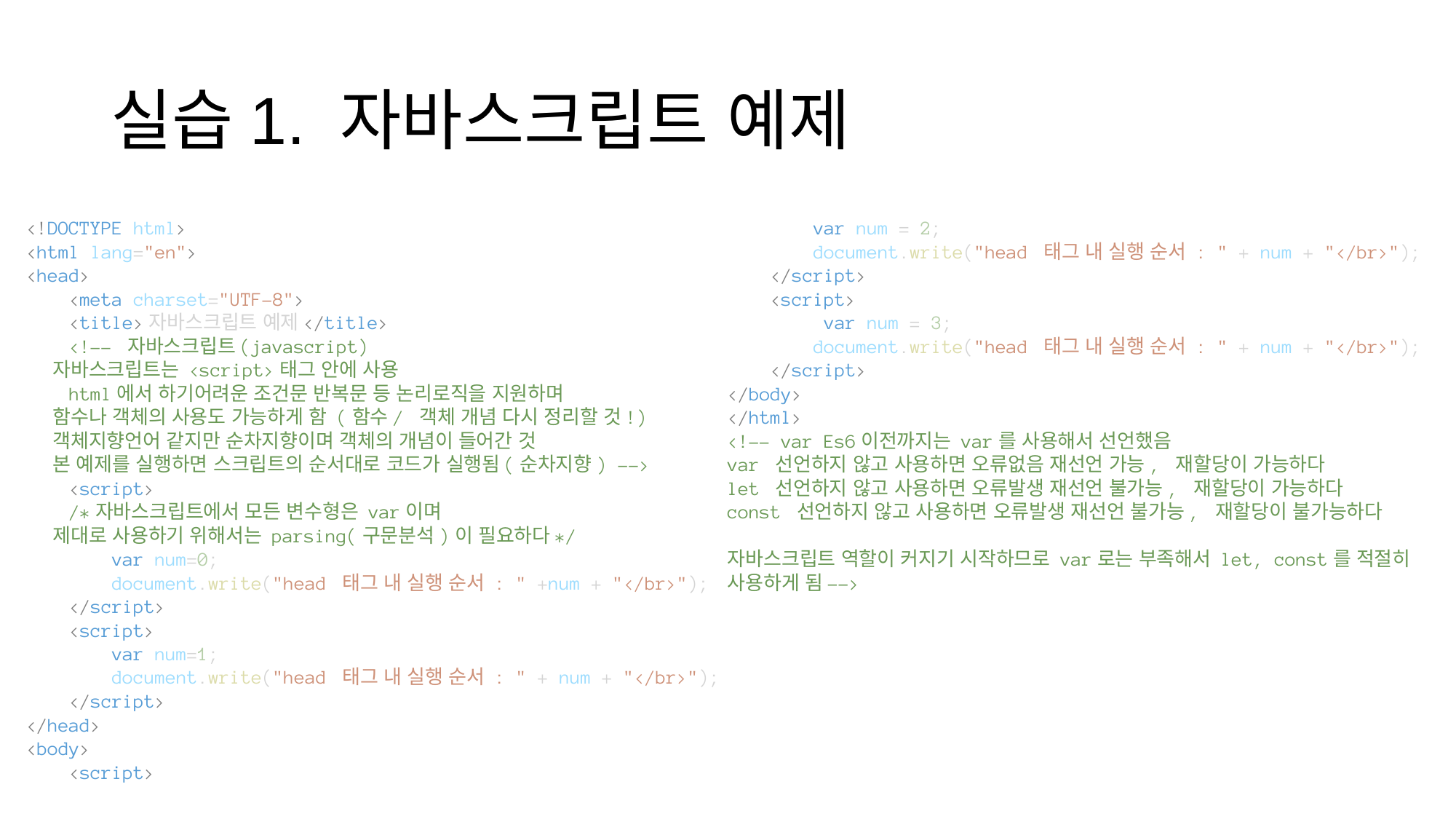

# 실습1. 자바스크립트 예제
<!DOCTYPE html>
<html lang="en">
<head>
    <meta charset="UTF-8">
    <title>자바스크립트 예제</title>
    <!-- 자바스크립트(javascript)
    자바스크립트는 <script>태그 안에 사용
    html에서 하기어려운 조건문 반복문 등 논리로직을 지원하며
    함수나 객체의 사용도 가능하게 함 (함수/ 객체 개념 다시 정리할 것!)
    객체지향언어 같지만 순차지향이며 객체의 개념이 들어간 것
    본 예제를 실행하면 스크립트의 순서대로 코드가 실행됨(순차지향) -->
    <script>
    /*자바스크립트에서 모든 변수형은 var이며
    제대로 사용하기 위해서는 parsing(구문분석)이 필요하다*/
        var num=0;
        document.write("head 태그 내 실행 순서 : " +num + "</br>");
    </script>
    <script>
        var num=1;
        document.write("head 태그 내 실행 순서 : " + num + "</br>");
    </script>
</head>
<body>
    <script>
        var num = 2;
        document.write("head 태그 내 실행 순서 : " + num + "</br>");
    </script>
    <script>
         var num = 3;
        document.write("head 태그 내 실행 순서 : " + num + "</br>");
    </script>
</body>
</html>
<!-- var Es6이전까지는 var를 사용해서 선언했음
var 선언하지 않고 사용하면 오류없음 재선언 가능, 재할당이 가능하다
let 선언하지 않고 사용하면 오류발생 재선언 불가능, 재할당이 가능하다
const 선언하지 않고 사용하면 오류발생 재선언 불가능, 재할당이 불가능하다
자바스크립트 역할이 커지기 시작하므로 var로는 부족해서 let, const를 적절히 사용하게 됨-->